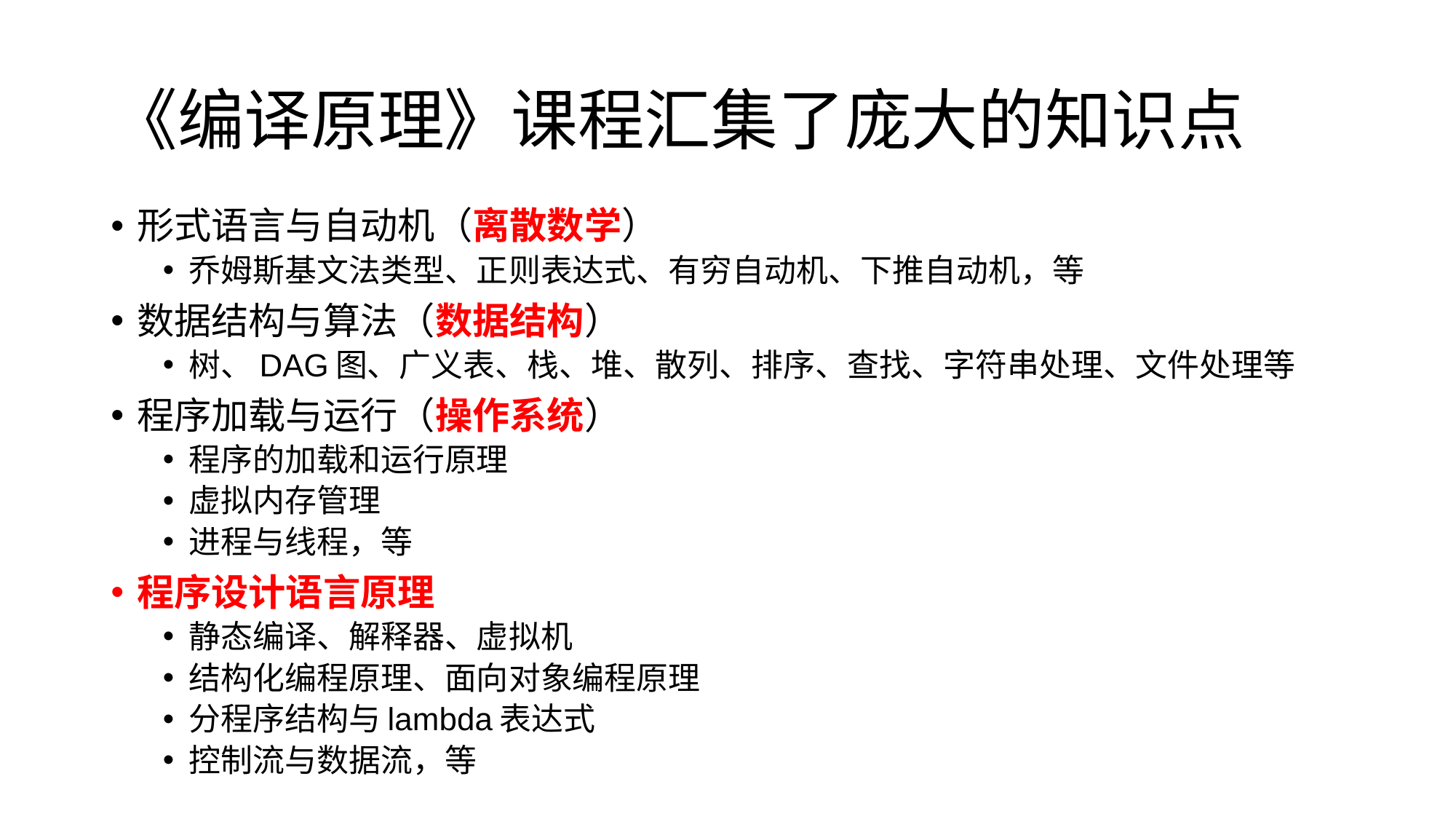

# 《编译原理》课程汇集了庞大的知识点
形式语言与自动机（离散数学）
乔姆斯基文法类型、正则表达式、有穷自动机、下推自动机，等
数据结构与算法（数据结构）
树、DAG图、广义表、栈、堆、散列、排序、查找、字符串处理、文件处理等
程序加载与运行（操作系统）
程序的加载和运行原理
虚拟内存管理
进程与线程，等
程序设计语言原理
静态编译、解释器、虚拟机
结构化编程原理、面向对象编程原理
分程序结构与lambda表达式
控制流与数据流，等